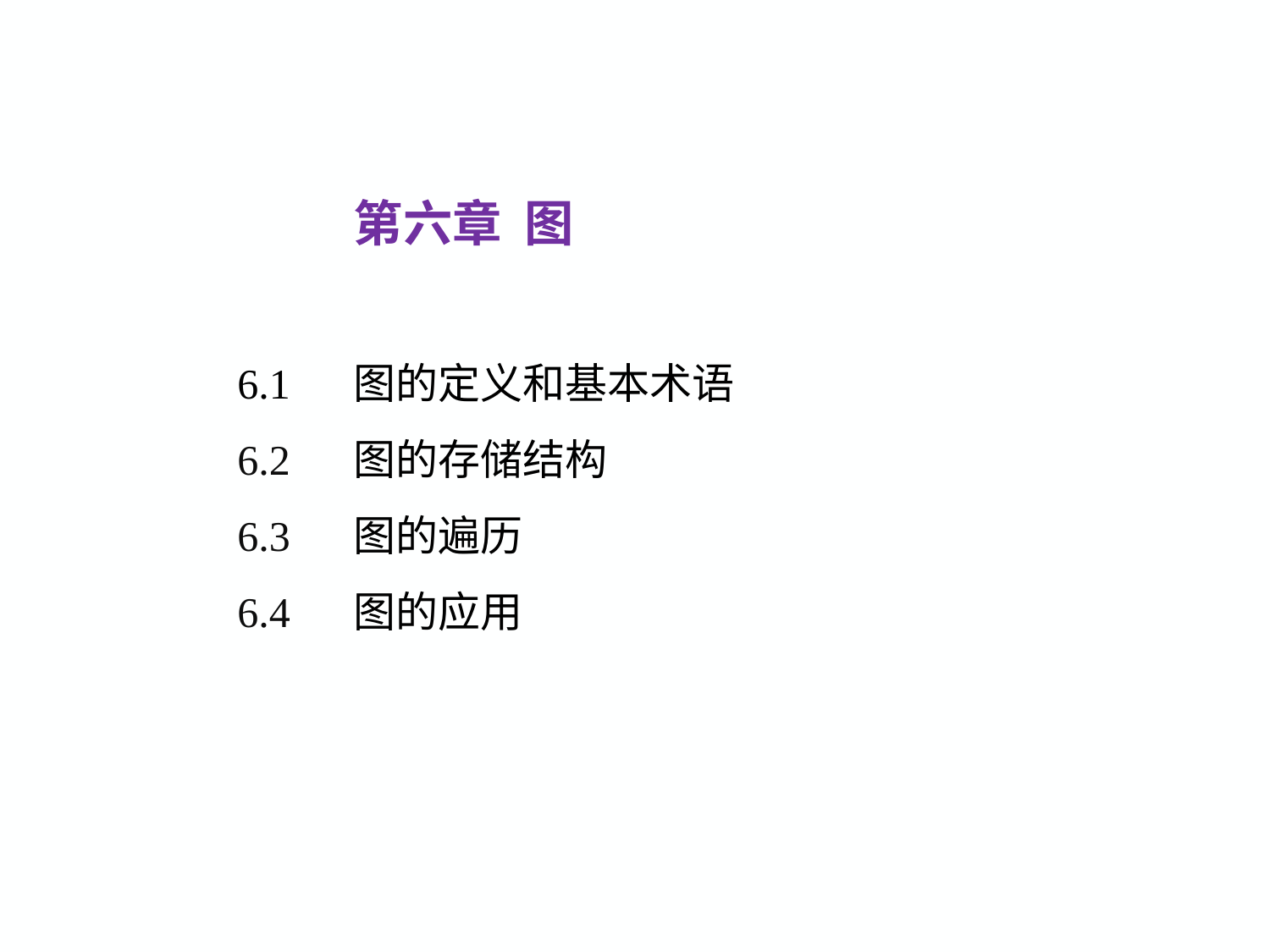

第六章  图
6.1
6.2
6.3
6.4
图的定义和基本术语
图的存储结构
图的遍历
图的应用